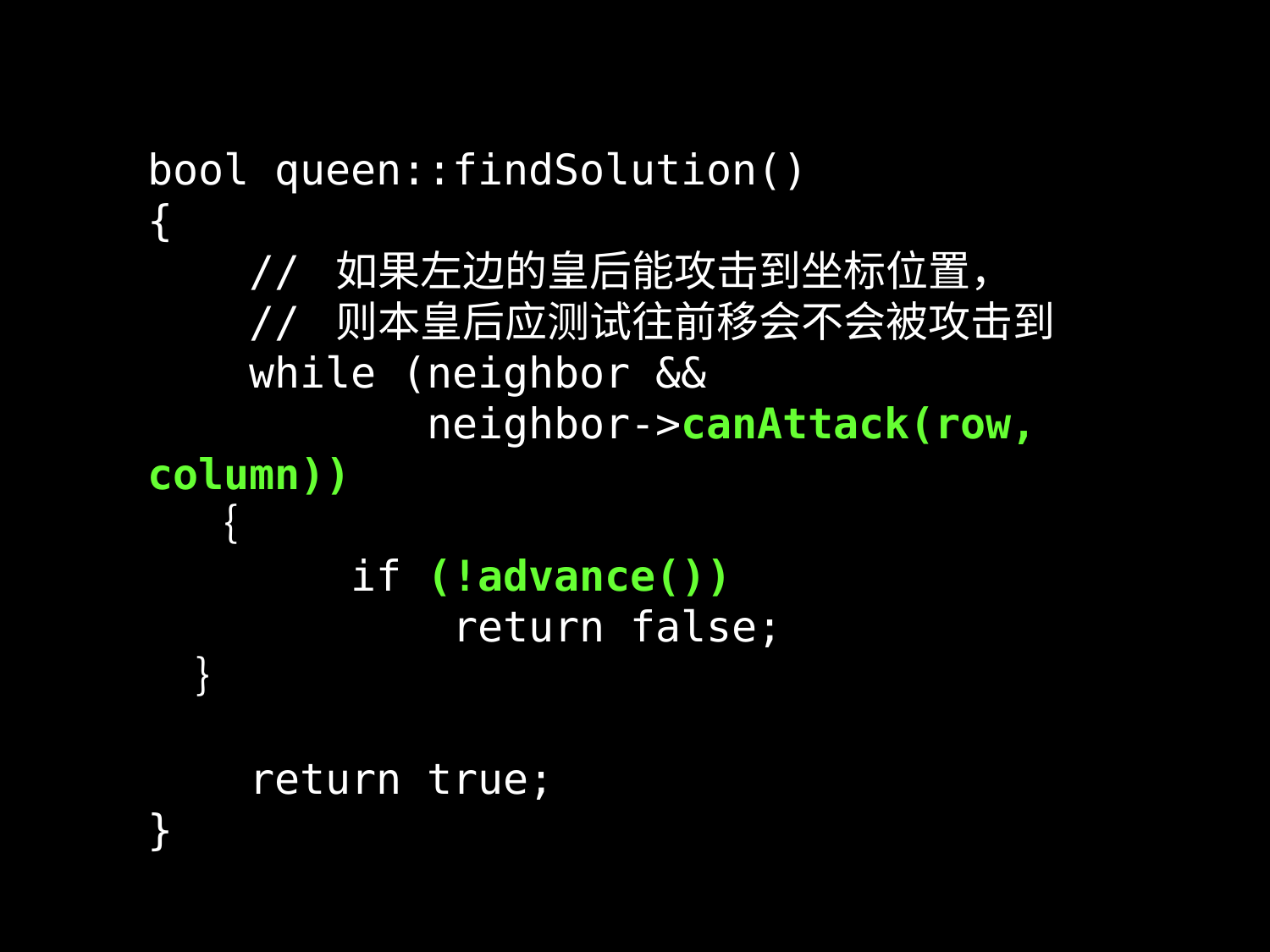

bool queen::findSolution()
{
    // 如果左边的皇后能攻击到坐标位置，
    // 则本皇后应测试往前移会不会被攻击到
    while (neighbor &&
           neighbor->canAttack(row, column))
    ｛
        if (!advance())
            return false;
    ｝

    return true;
}